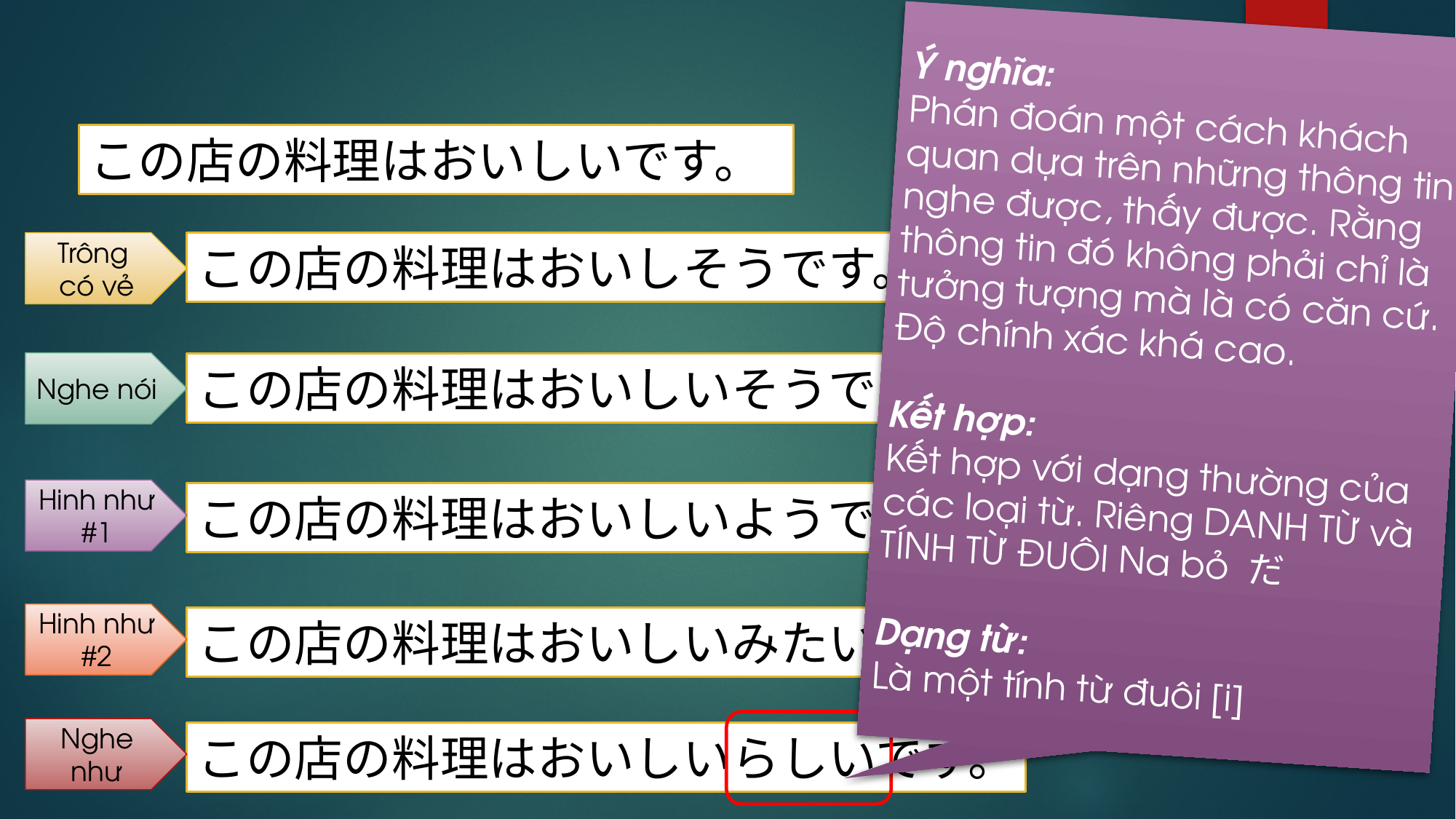

Ý nghĩa:
Phán đoán một cách khách quan dựa trên những thông tin nghe được, thấy được. Rằng thông tin đó không phải chỉ là tưởng tượng mà là có căn cứ. Độ chính xác khá cao.

Kết hợp:
Kết hợp với dạng thường của các loại từ. Riêng DANH TỪ và TÍNH TỪ ĐUÔI Na bỏ だ

Dạng từ:
Là một tính từ đuôi [i]
この店の料理はおいしいです。
この店の料理はおいしそうです。
Trông
có vẻ
Nghe nói
この店の料理はおいしいそうです。
Hinh như #1
この店の料理はおいしいようです。
Hinh như
#2
この店の料理はおいしいみたいです。

Nghe như
この店の料理はおいしいらしいです。